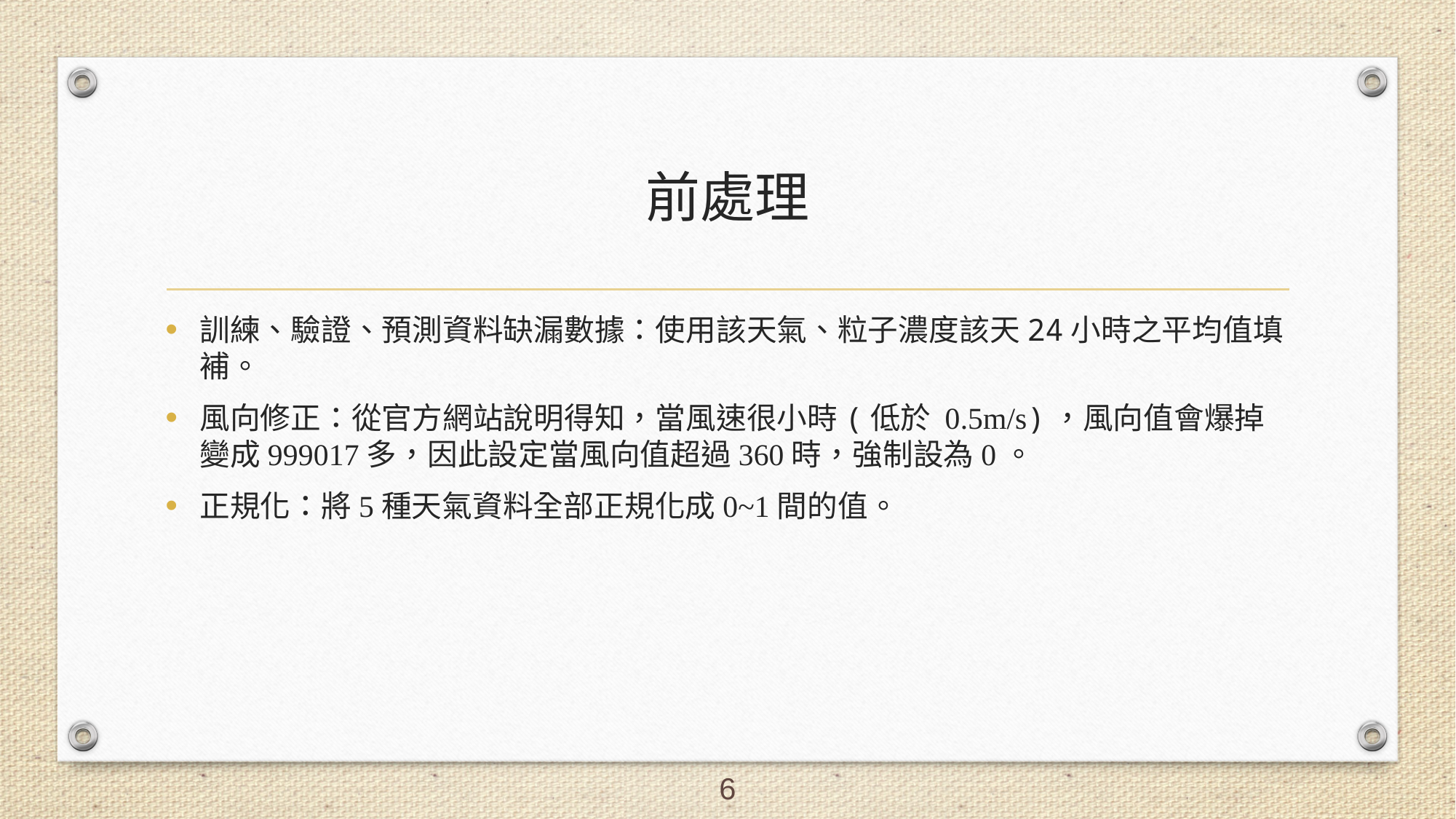

# 前處理
訓練、驗證、預測資料缺漏數據：使用該天氣、粒子濃度該天24小時之平均值填補。
風向修正：從官方網站說明得知，當風速很小時(低於 0.5m/s)，風向值會爆掉變成999017多，因此設定當風向值超過360時，強制設為0。
正規化：將5種天氣資料全部正規化成0~1間的值。
6